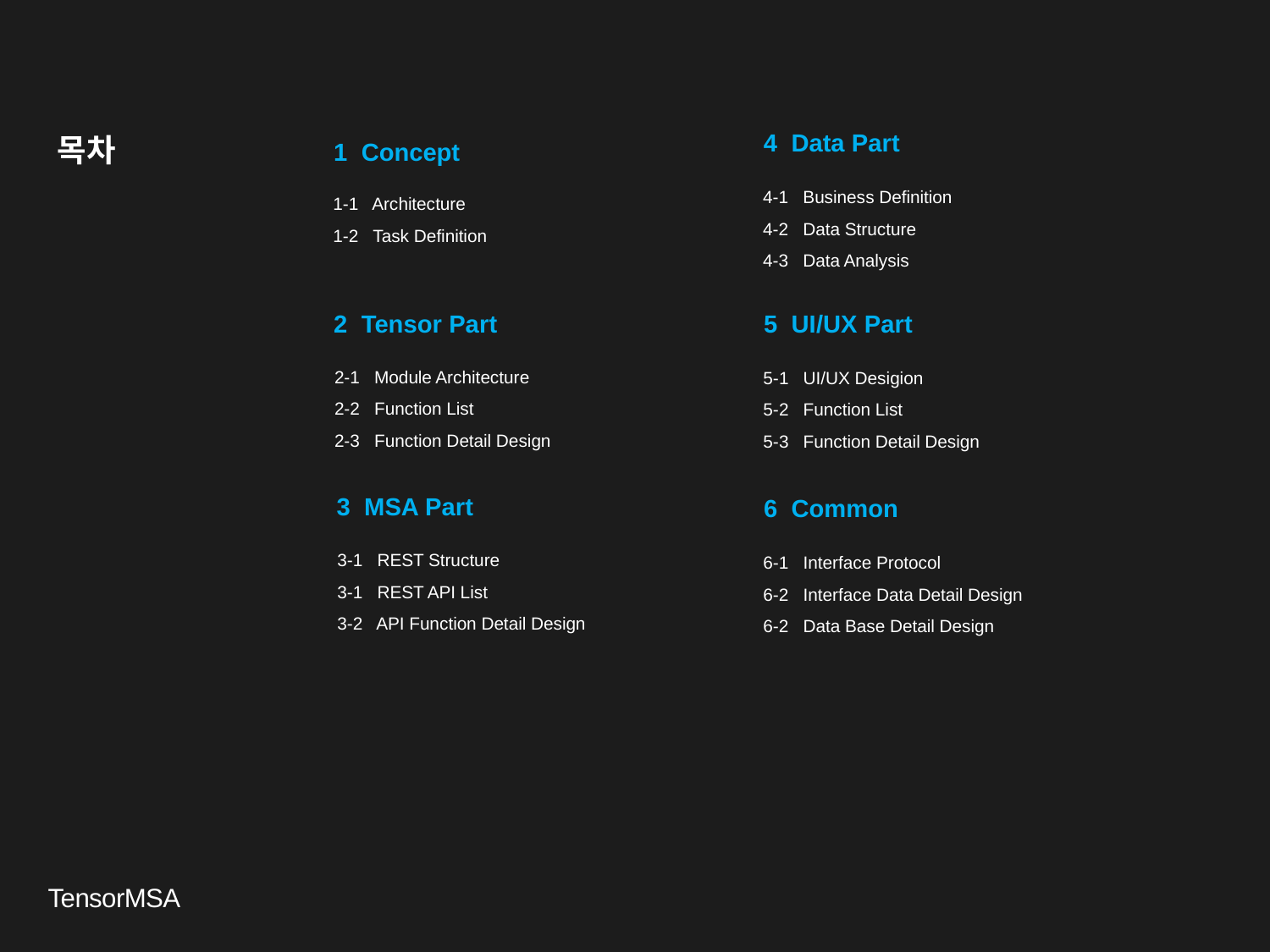

4  Data Part
목차
1  Concept
4-1   Business Definition
4-2   Data Structure
4-3   Data Analysis
1-1   Architecture
1-2   Task Definition
2  Tensor Part
5  UI/UX Part
2-1   Module Architecture
2-2   Function List
2-3   Function Detail Design
5-1   UI/UX Desigion
5-2   Function List
5-3   Function Detail Design
3  MSA Part
6  Common
3-1   REST Structure
3-1   REST API List
3-2   API Function Detail Design
6-1   Interface Protocol
6-2   Interface Data Detail Design
6-2   Data Base Detail Design
TensorMSA